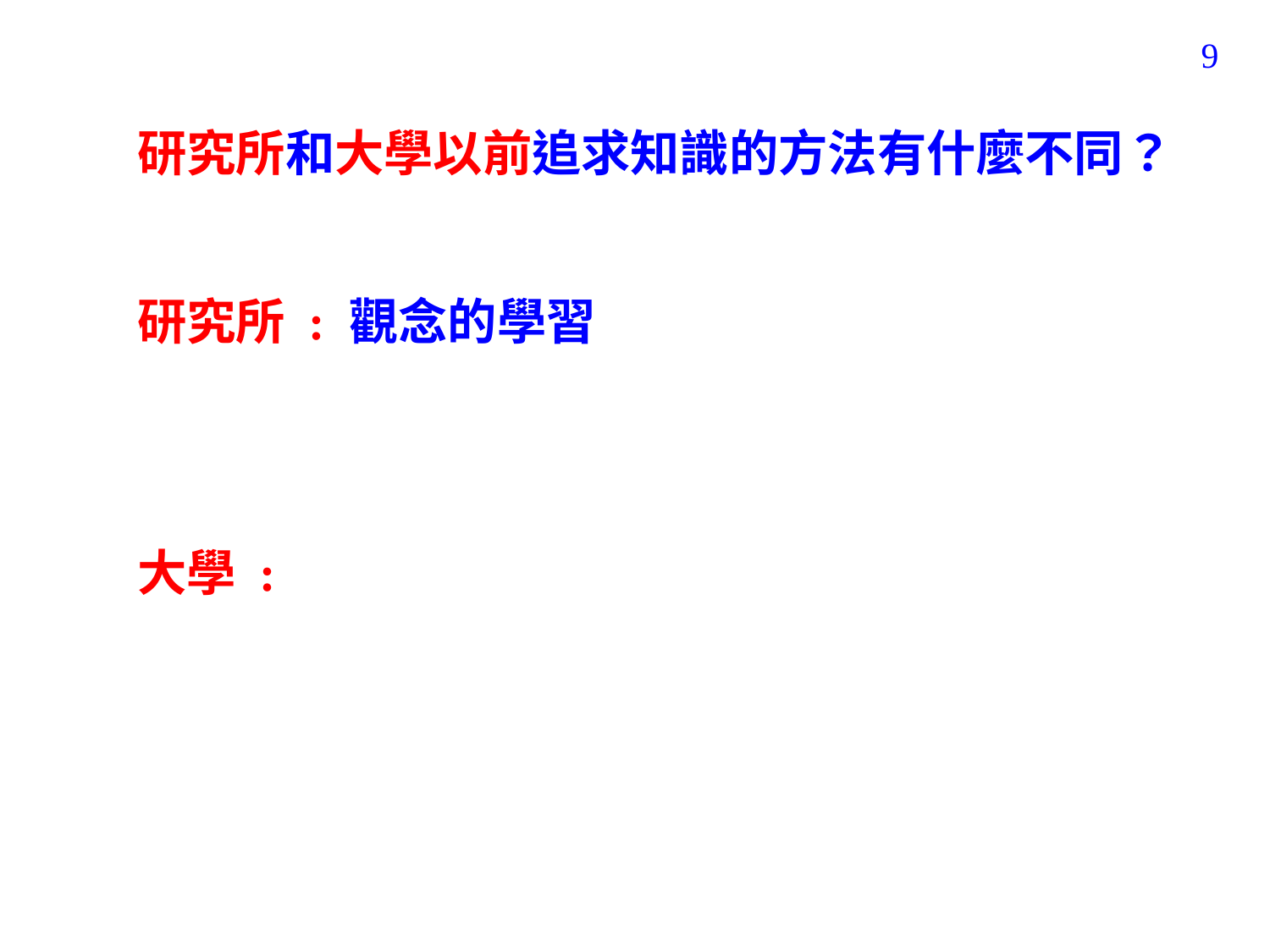

9
研究所和大學以前追求知識的方法有什麼不同？

研究所 : 觀念的學習

大學 :